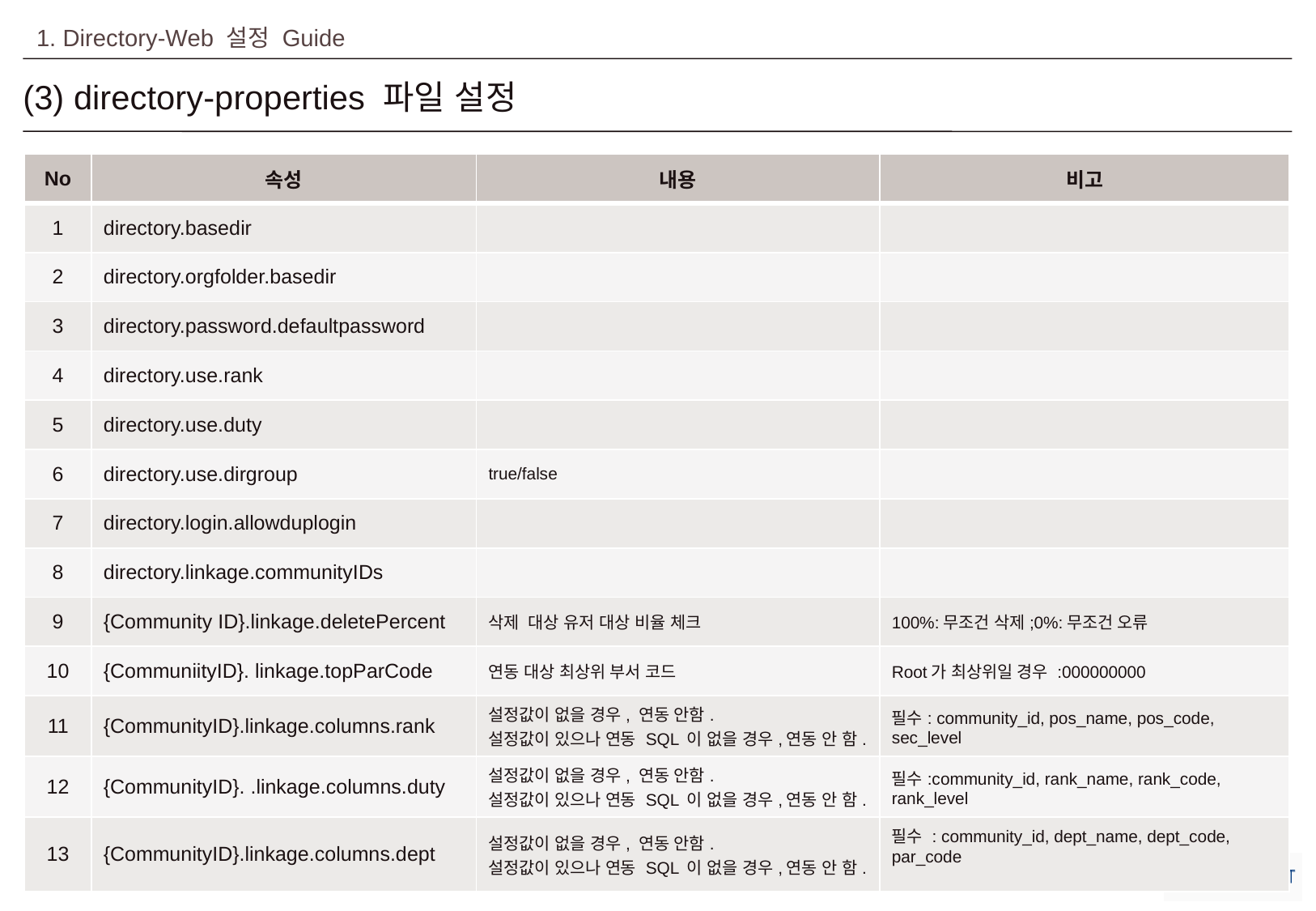

1. Directory-Web 설정 Guide
# (3) directory-properties 파일 설정
| No | 속성 | 내용 | 비고 |
| --- | --- | --- | --- |
| 1 | directory.basedir |  |  |
| 2 | directory.orgfolder.basedir |  |  |
| 3 | directory.password.defaultpassword |  |  |
| 4 | directory.use.rank |  |  |
| 5 | directory.use.duty |  |  |
| 6 | directory.use.dirgroup | true/false |  |
| 7 | directory.login.allowduplogin |  |  |
| 8 | directory.linkage.communityIDs |  |  |
| 9 | {Community ID}.linkage.deletePercent | 삭제 대상 유저 대상 비율 체크 | 100%:무조건 삭제;0%:무조건 오류 |
| 10 | {CommuniityID}. linkage.topParCode | 연동 대상 최상위 부서 코드 | Root가 최상위일 경우 :000000000 |
| 11 | {CommunityID}.linkage.columns.rank | 설정값이 없을 경우, 연동 안함. 설정값이 있으나 연동 SQL 이 없을 경우,연동 안 함. | 필수: community\_id, pos\_name, pos\_code, sec\_level |
| 12 | {CommunityID}. .linkage.columns.duty | 설정값이 없을 경우, 연동 안함. 설정값이 있으나 연동 SQL 이 없을 경우,연동 안 함. | 필수:community\_id, rank\_name, rank\_code, rank\_level |
| 13 | {CommunityID}.linkage.columns.dept | 설정값이 없을 경우, 연동 안함. 설정값이 있으나 연동 SQL 이 없을 경우,연동 안 함. | 필수 : community\_id, dept\_name, dept\_code, par\_code |
5